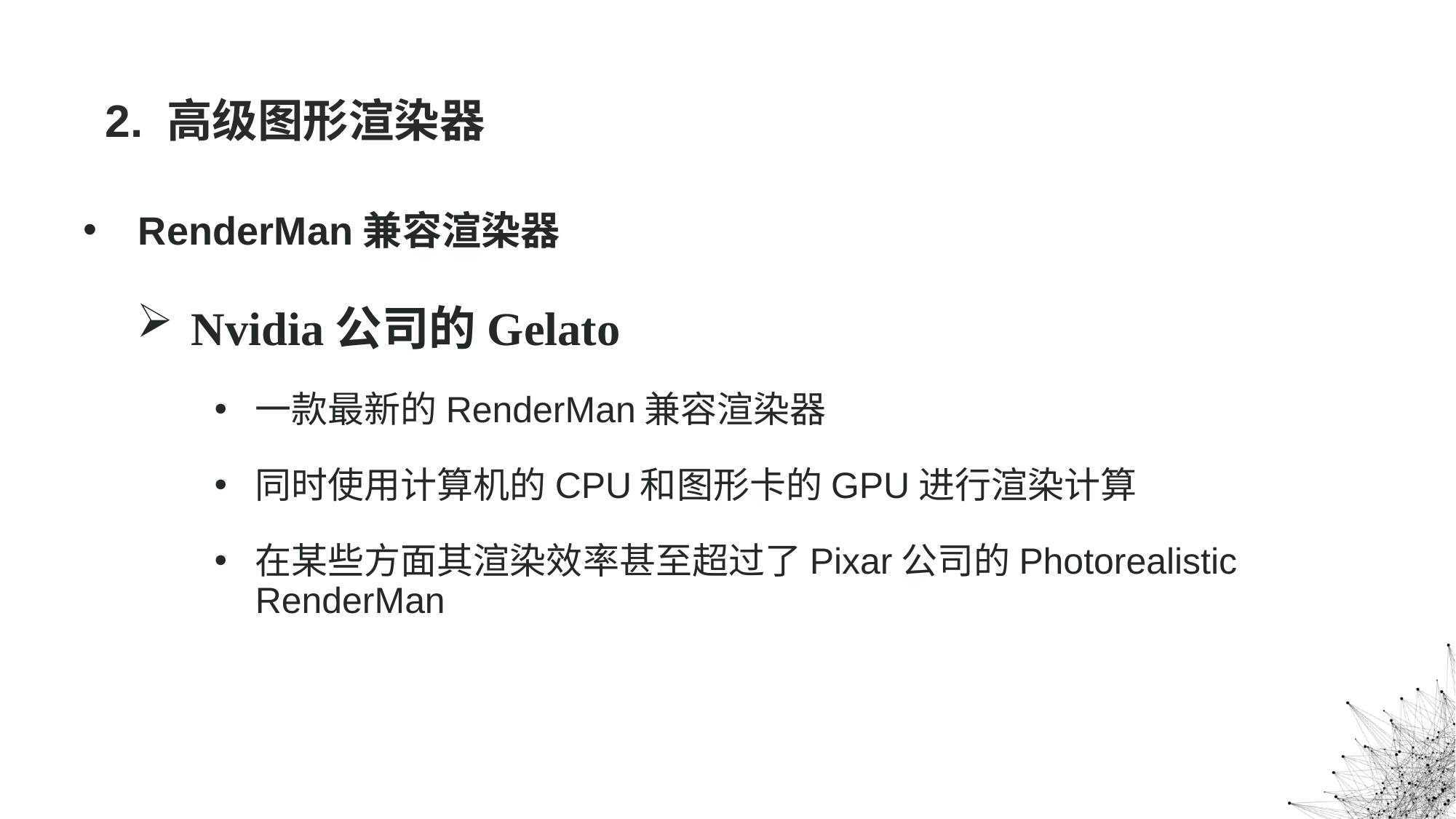

# 2. 高级图形渲染器
RenderMan兼容渲染器
Nvidia公司的Gelato
一款最新的RenderMan兼容渲染器
同时使用计算机的CPU和图形卡的GPU进行渲染计算
在某些方面其渲染效率甚至超过了Pixar公司的Photorealistic RenderMan